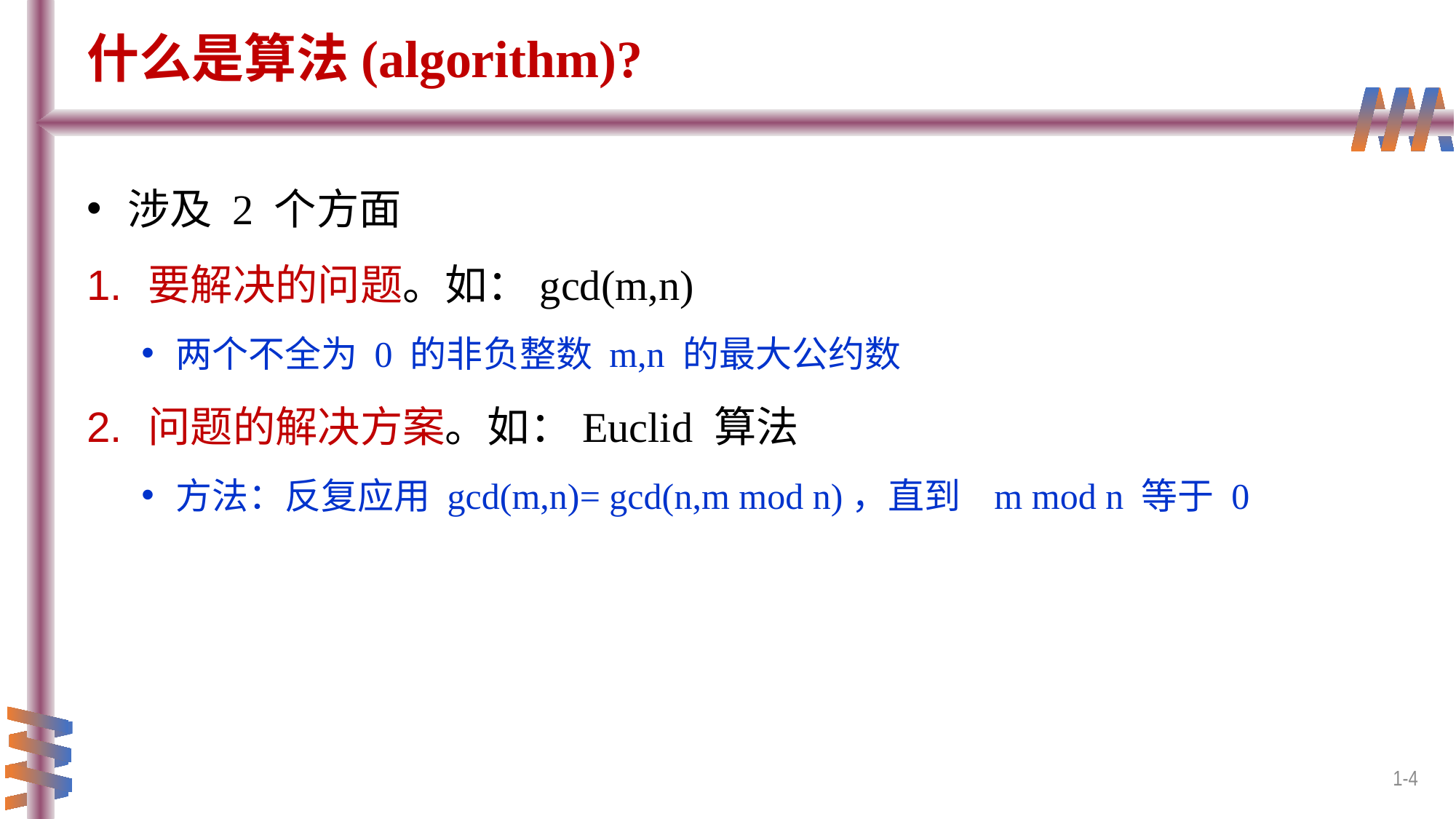

# 什么是算法(algorithm)?
涉及 2 个方面
要解决的问题。如：gcd(m,n)
两个不全为 0 的非负整数 m,n 的最大公约数
问题的解决方案。如：Euclid 算法
方法：反复应用 gcd(m,n)= gcd(n,m mod n)，直到   m mod n 等于 0
1-4